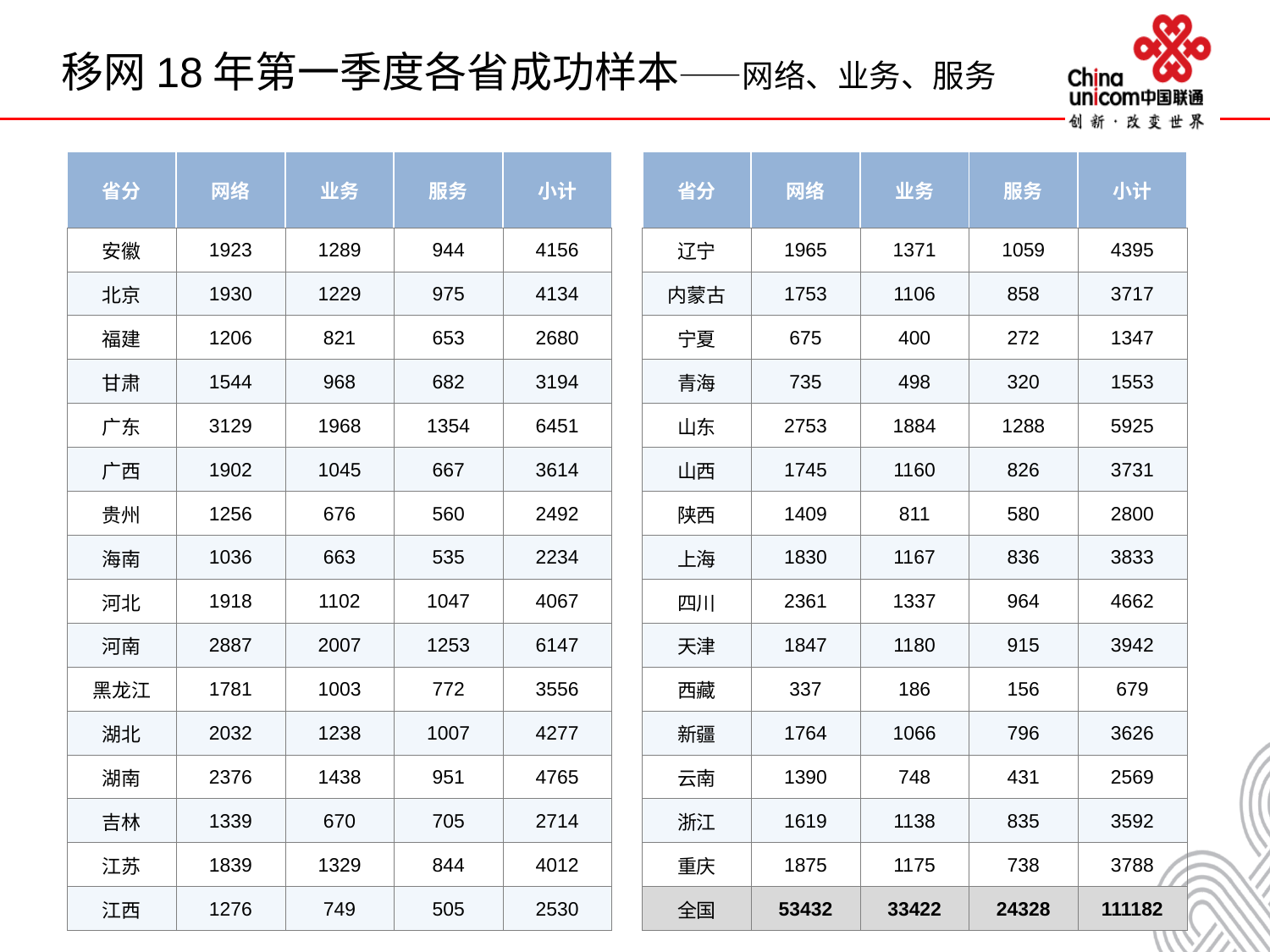

# 移网18年第一季度各省成功样本——网络、业务、服务
| 省分 | 网络 | 业务 | 服务 | 小计 |
| --- | --- | --- | --- | --- |
| 安徽 | 1923 | 1289 | 944 | 4156 |
| 北京 | 1930 | 1229 | 975 | 4134 |
| 福建 | 1206 | 821 | 653 | 2680 |
| 甘肃 | 1544 | 968 | 682 | 3194 |
| 广东 | 3129 | 1968 | 1354 | 6451 |
| 广西 | 1902 | 1045 | 667 | 3614 |
| 贵州 | 1256 | 676 | 560 | 2492 |
| 海南 | 1036 | 663 | 535 | 2234 |
| 河北 | 1918 | 1102 | 1047 | 4067 |
| 河南 | 2887 | 2007 | 1253 | 6147 |
| 黑龙江 | 1781 | 1003 | 772 | 3556 |
| 湖北 | 2032 | 1238 | 1007 | 4277 |
| 湖南 | 2376 | 1438 | 951 | 4765 |
| 吉林 | 1339 | 670 | 705 | 2714 |
| 江苏 | 1839 | 1329 | 844 | 4012 |
| 江西 | 1276 | 749 | 505 | 2530 |
| 省分 | 网络 | 业务 | 服务 | 小计 |
| --- | --- | --- | --- | --- |
| 辽宁 | 1965 | 1371 | 1059 | 4395 |
| 内蒙古 | 1753 | 1106 | 858 | 3717 |
| 宁夏 | 675 | 400 | 272 | 1347 |
| 青海 | 735 | 498 | 320 | 1553 |
| 山东 | 2753 | 1884 | 1288 | 5925 |
| 山西 | 1745 | 1160 | 826 | 3731 |
| 陕西 | 1409 | 811 | 580 | 2800 |
| 上海 | 1830 | 1167 | 836 | 3833 |
| 四川 | 2361 | 1337 | 964 | 4662 |
| 天津 | 1847 | 1180 | 915 | 3942 |
| 西藏 | 337 | 186 | 156 | 679 |
| 新疆 | 1764 | 1066 | 796 | 3626 |
| 云南 | 1390 | 748 | 431 | 2569 |
| 浙江 | 1619 | 1138 | 835 | 3592 |
| 重庆 | 1875 | 1175 | 738 | 3788 |
| 全国 | 53432 | 33422 | 24328 | 111182 |